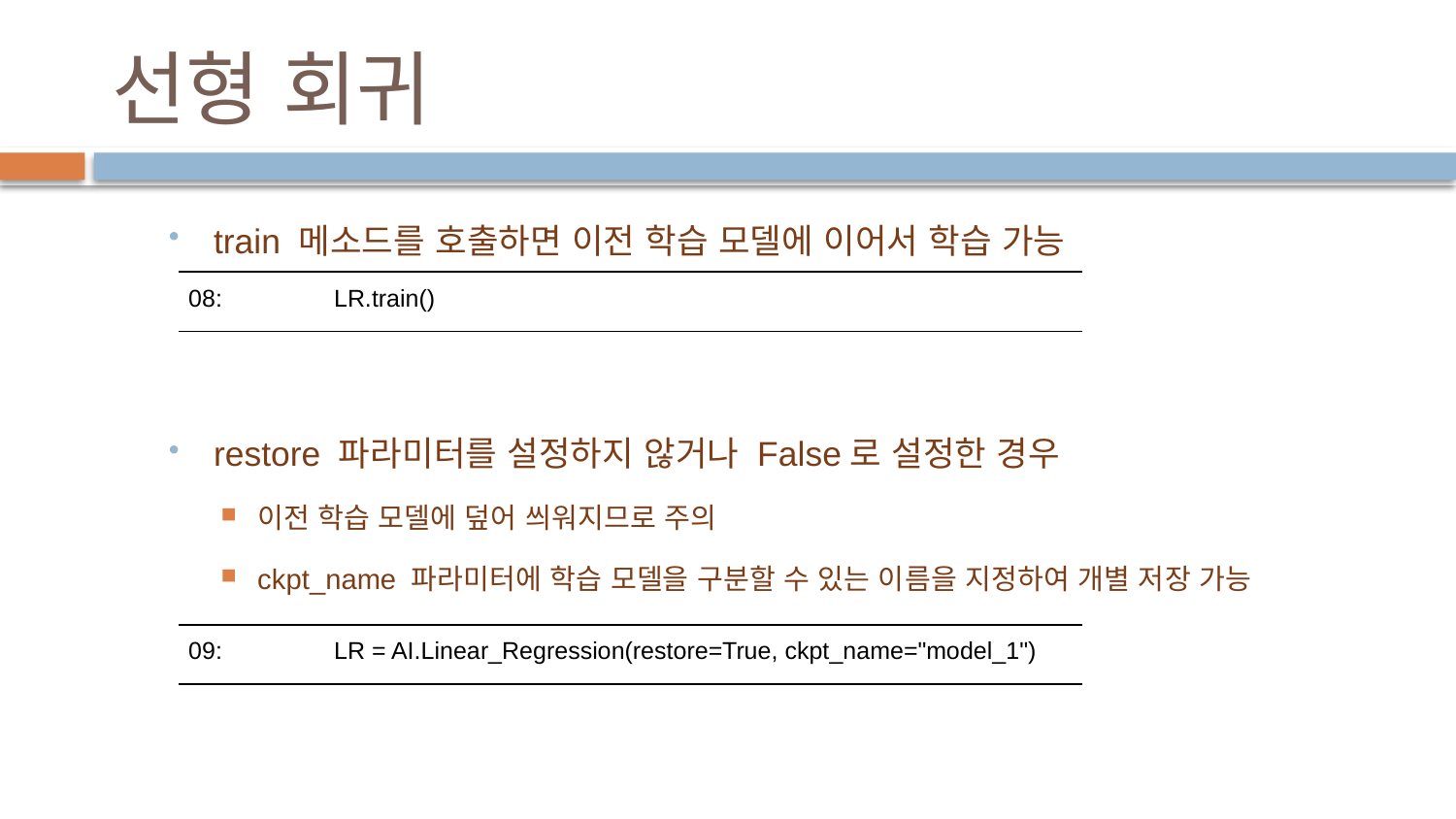

# 선형 회귀
train 메소드를 호출하면 이전 학습 모델에 이어서 학습 가능

restore 파라미터를 설정하지 않거나 False로 설정한 경우
이전 학습 모델에 덮어 씌워지므로 주의
ckpt_name 파라미터에 학습 모델을 구분할 수 있는 이름을 지정하여 개별 저장 가능
| 08: LR.train() |
| --- |
| 09: LR = AI.Linear\_Regression(restore=True, ckpt\_name="model\_1") |
| --- |